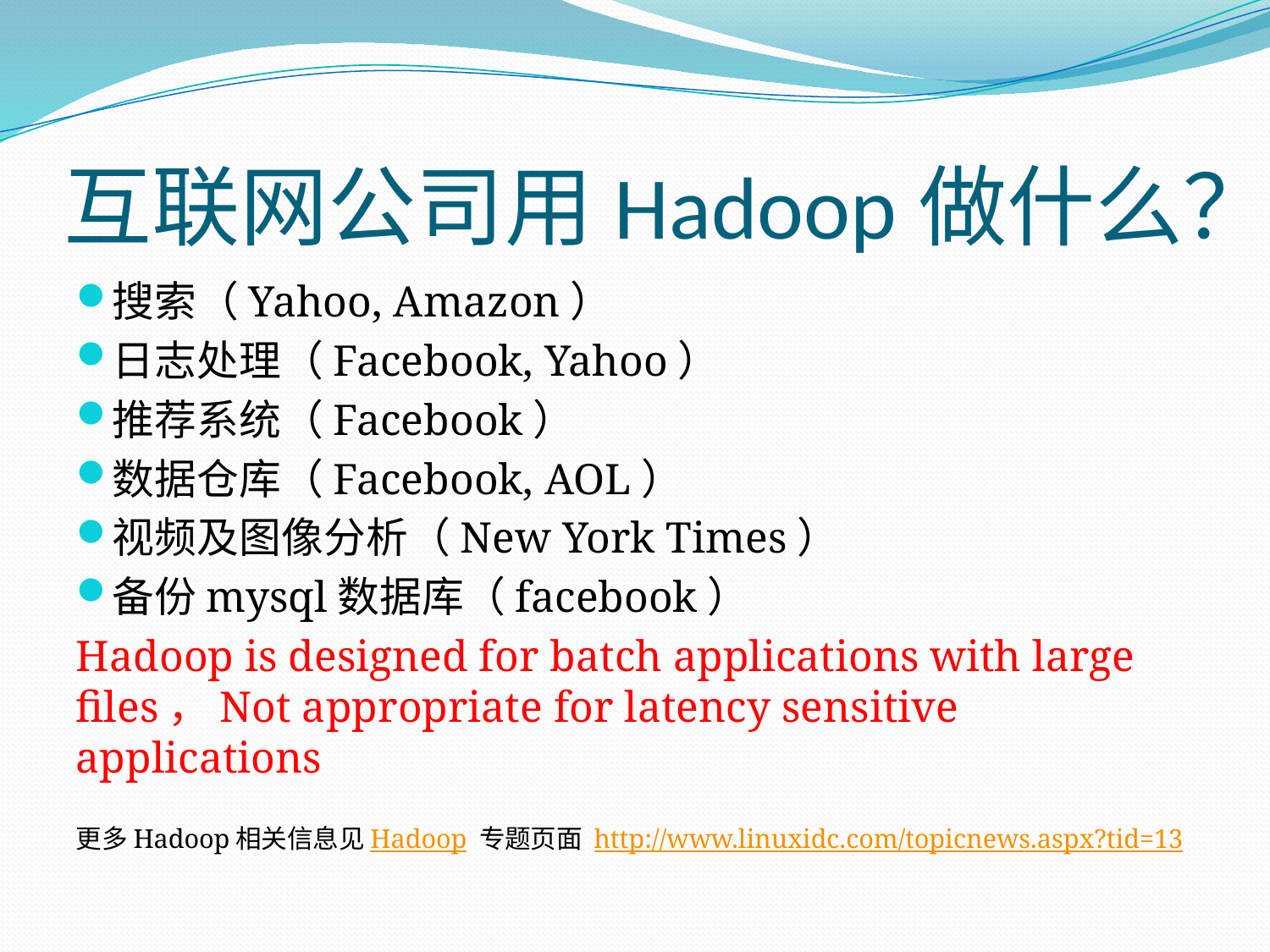

# 互联网公司用Hadoop做什么？
搜索（Yahoo, Amazon）
日志处理（Facebook, Yahoo）
推荐系统（Facebook）
数据仓库（Facebook, AOL）
视频及图像分析（New York Times）
备份mysql数据库（facebook）
Hadoop is designed for batch applications with large files，Not appropriate for latency sensitive applications

更多Hadoop相关信息见Hadoop 专题页面 http://www.linuxidc.com/topicnews.aspx?tid=13